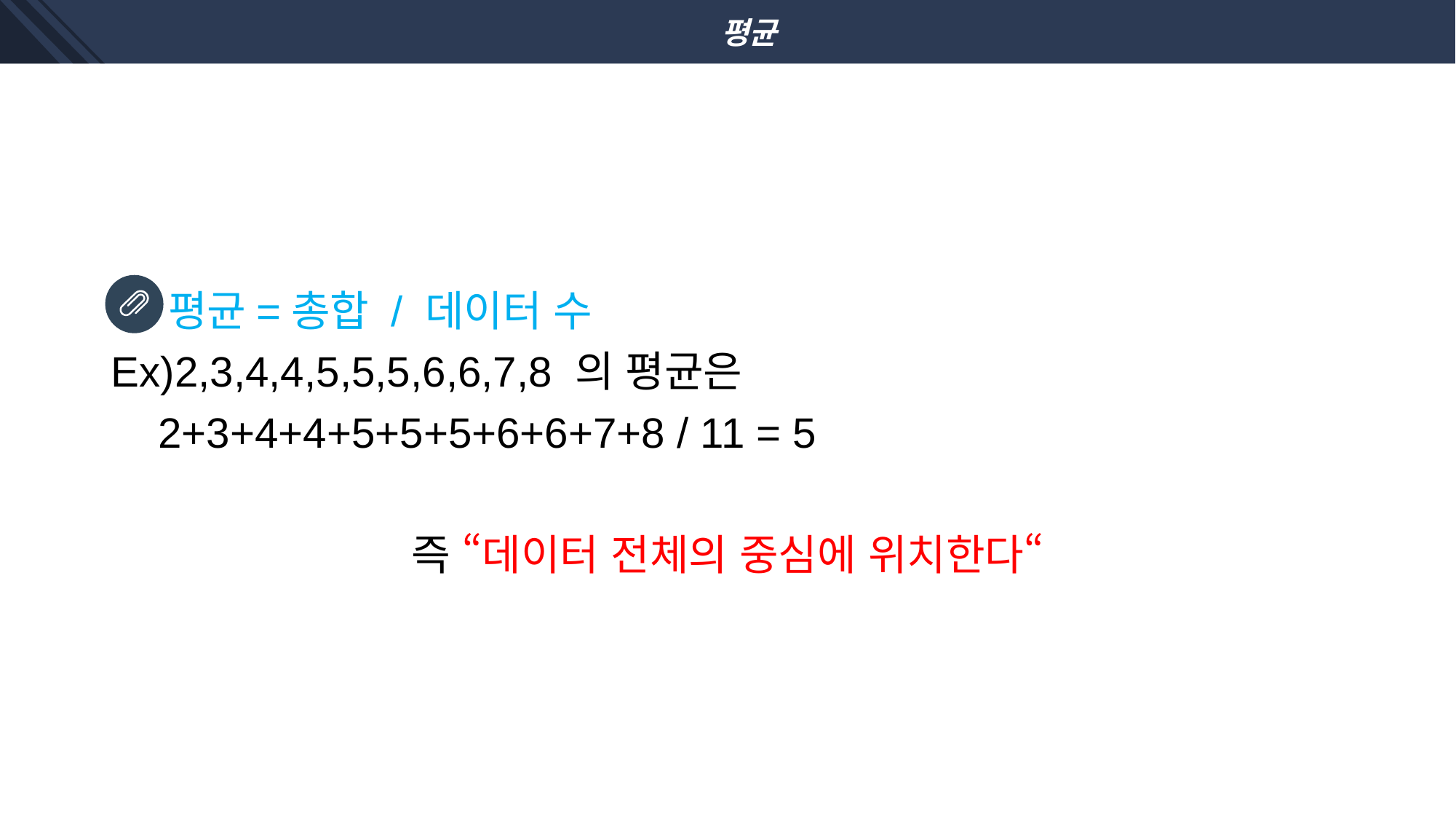

평균

    평균=총합 / 데이터 수
Ex)2,3,4,4,5,5,5,6,6,7,8 의 평균은
    2+3+4+4+5+5+5+6+6+7+8 / 11 = 5

즉 “데이터 전체의 중심에 위치한다“